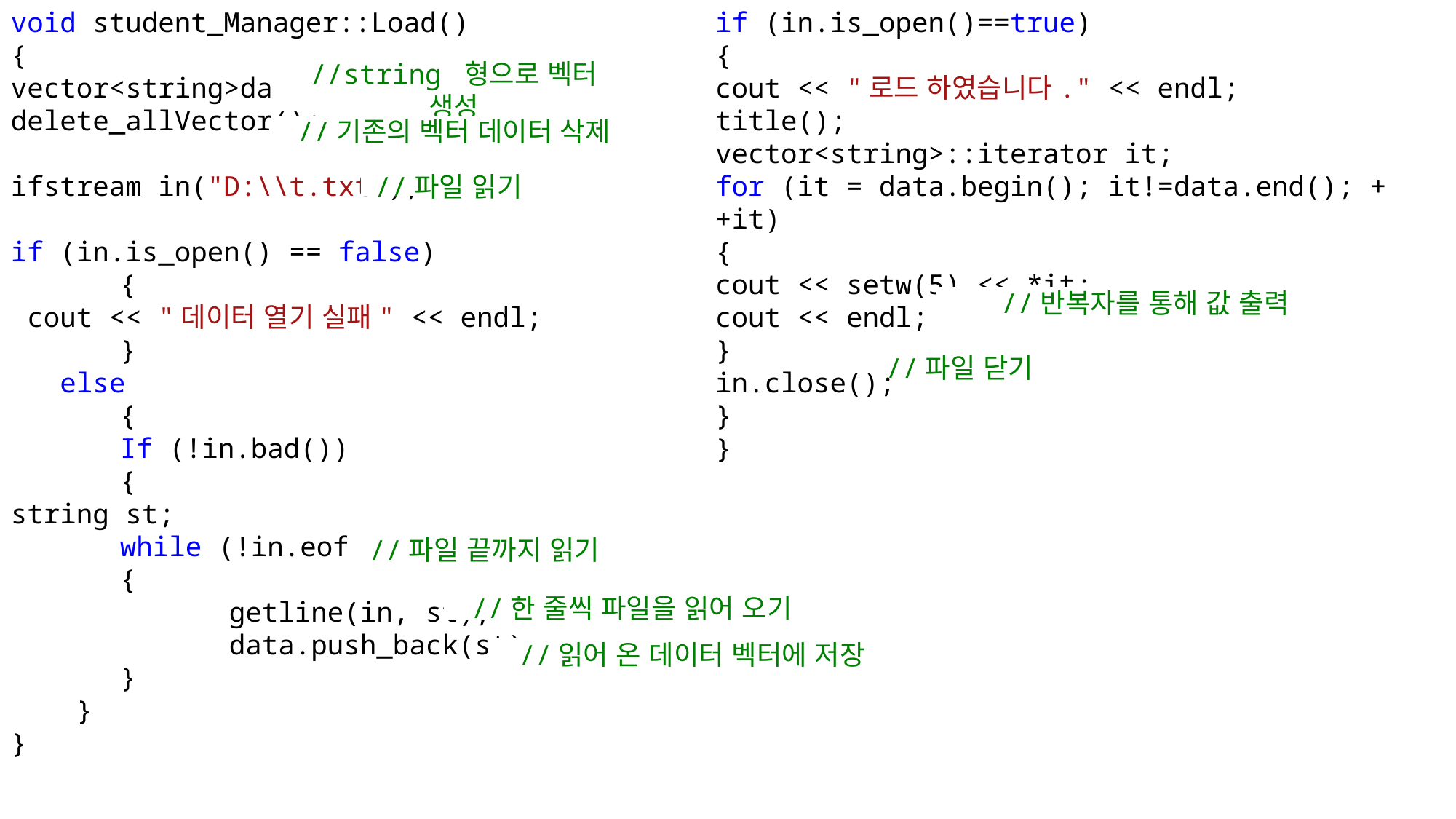

void student_Manager::Load()
{
vector<string>data;
delete_allVector();

ifstream in("D:\\t.txt");

if (in.is_open() == false)
	{
 cout << "데이터 열기 실패" << endl;
	}
   else
	{
	If (!in.bad())
	{
string st;
	while (!in.eof())
	{
		getline(in, st);
		data.push_back(st);
	}
    }
}

if (in.is_open()==true)
{
cout << "로드 하였습니다." << endl;
title();
vector<string>::iterator it;
for (it = data.begin(); it!=data.end(); ++it)
{
cout << setw(5) << *it;
cout << endl;
}
in.close();
}
}
//string 형으로 벡터 생성
//기존의 벡터 데이터 삭제
//파일 읽기
//반복자를 통해 값 출력
//파일 닫기

//파일 끝까지 읽기
//한 줄씩 파일을 읽어 오기
//읽어 온 데이터 벡터에 저장